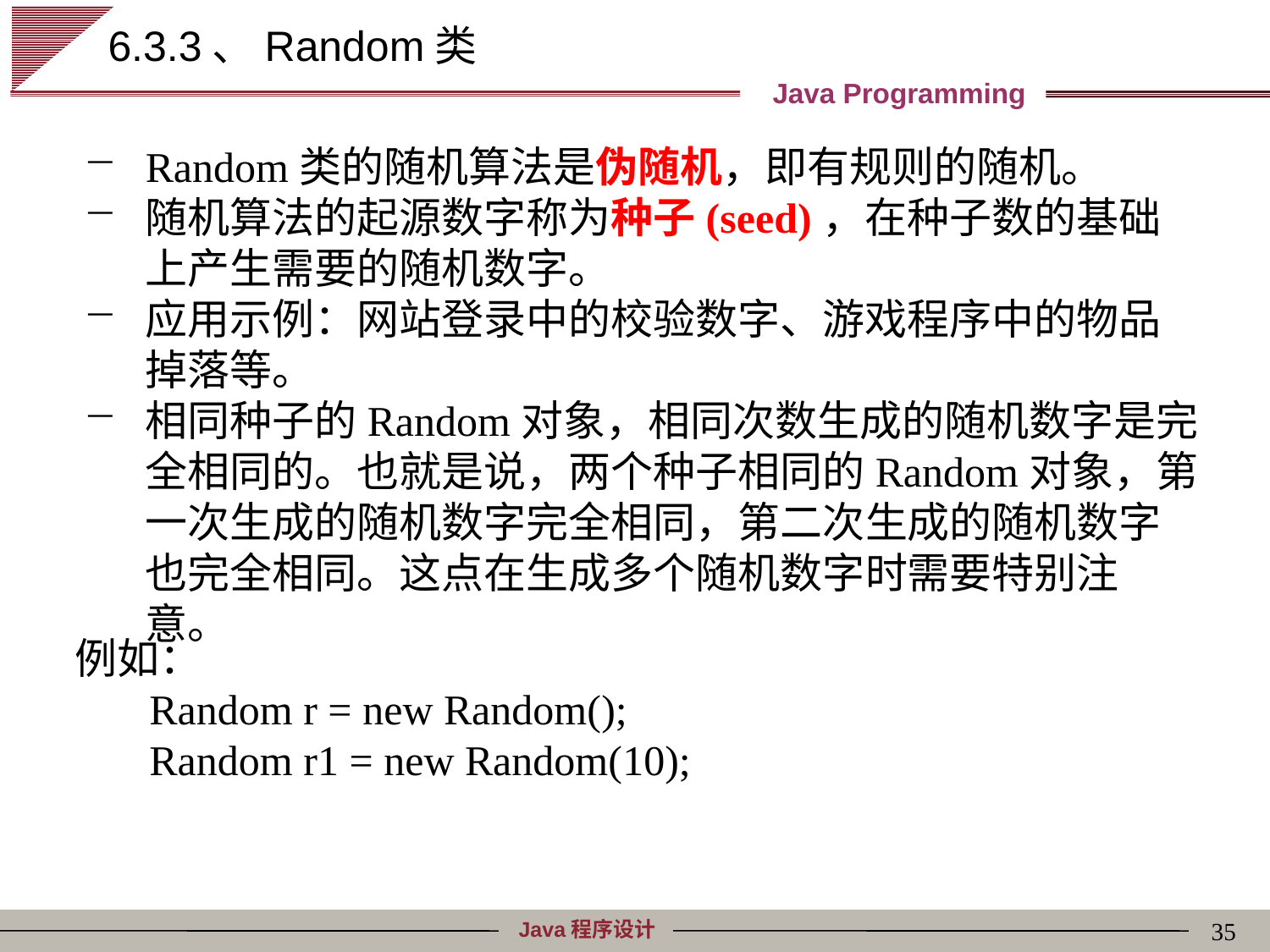

# 6.3.3、Random类
Random类的随机算法是伪随机，即有规则的随机。
随机算法的起源数字称为种子(seed)，在种子数的基础上产生需要的随机数字。
应用示例：网站登录中的校验数字、游戏程序中的物品掉落等。
相同种子的Random对象，相同次数生成的随机数字是完全相同的。也就是说，两个种子相同的Random对象，第一次生成的随机数字完全相同，第二次生成的随机数字也完全相同。这点在生成多个随机数字时需要特别注意。
例如：
       Random r = new Random();
       Random r1 = new Random(10);